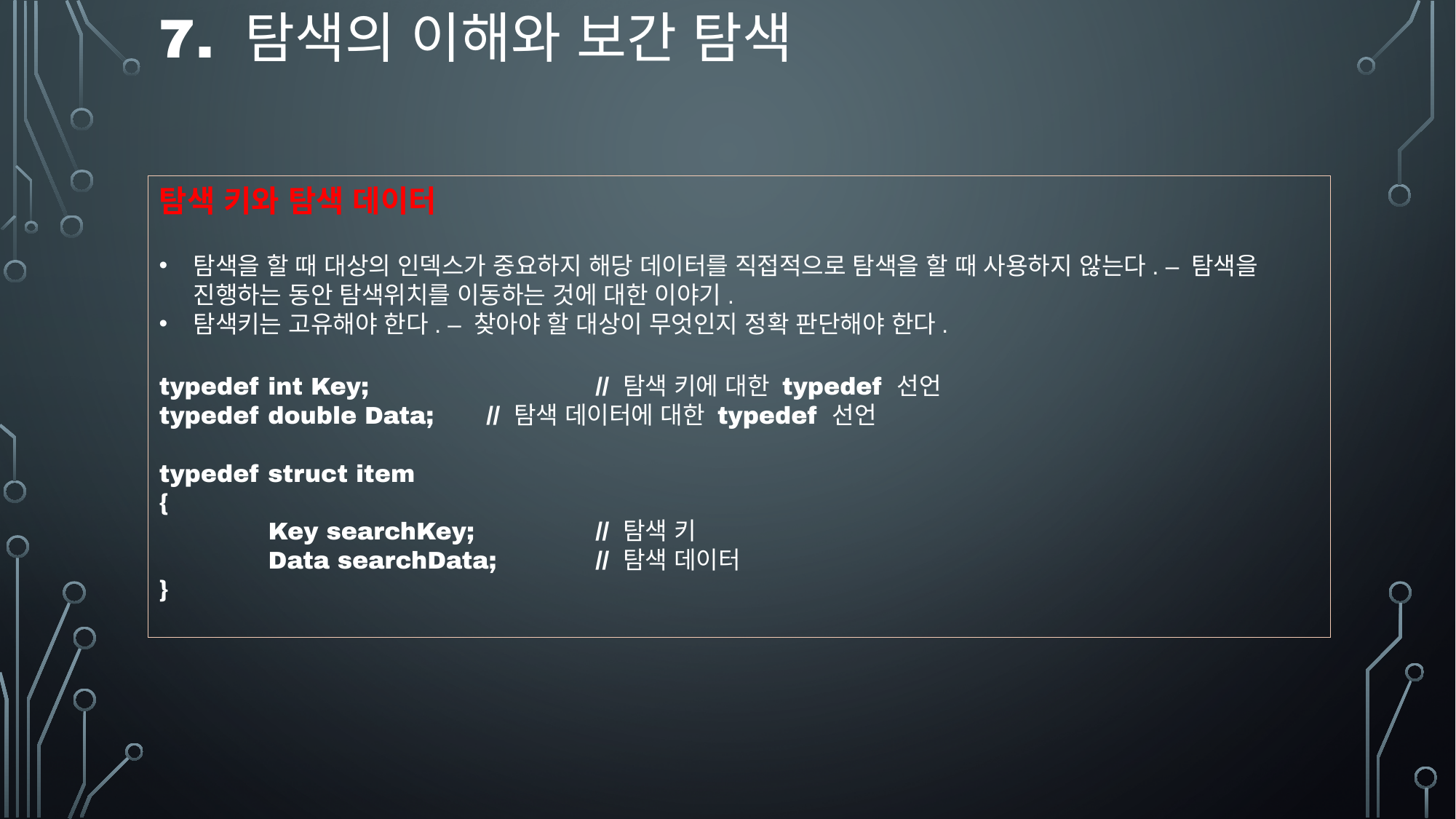

7. 탐색의 이해와 보간 탐색
탐색 키와 탐색 데이터

탐색을 할 때 대상의 인덱스가 중요하지 해당 데이터를 직접적으로 탐색을 할 때 사용하지 않는다. – 탐색을 진행하는 동안 탐색위치를 이동하는 것에 대한 이야기.
탐색키는 고유해야 한다. – 찾아야 할 대상이 무엇인지 정확 판단해야 한다.

typedef int Key;			// 탐색 키에 대한 typedef 선언
typedef double Data;	// 탐색 데이터에 대한 typedef 선언

typedef struct item
{
	Key searchKey;		// 탐색 키
	Data searchData;	// 탐색 데이터
}